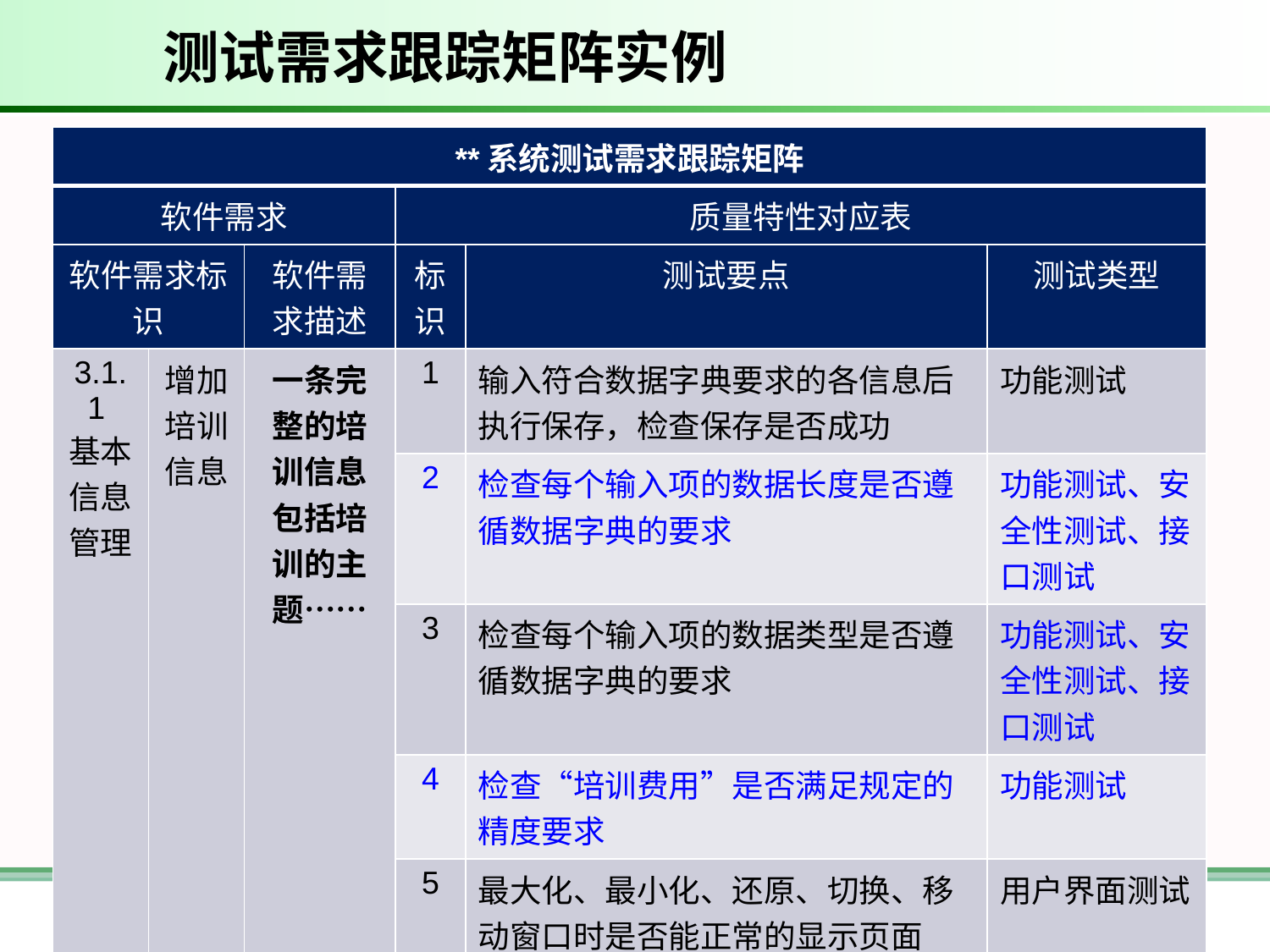

# 测试需求跟踪矩阵实例
| \*\*系统测试需求跟踪矩阵 |  |  |  |  |  |
| --- | --- | --- | --- | --- | --- |
| 软件需求 |  |  | 质量特性对应表 |  |  |
| 软件需求标识 |  | 软件需求描述 | 标识 | 测试要点 | 测试类型 |
| 3.1.1 基本信息管理 | 增加培训信息 | 一条完整的培训信息包括培训的主题…… | 1 | 输入符合数据字典要求的各信息后执行保存，检查保存是否成功 | 功能测试 |
|  |  |  | 2 | 检查每个输入项的数据长度是否遵循数据字典的要求 | 功能测试、安全性测试、接口测试 |
|  |  |  | 3 | 检查每个输入项的数据类型是否遵循数据字典的要求 | 功能测试、安全性测试、接口测试 |
|  |  |  | 4 | 检查“培训费用”是否满足规定的精度要求 | 功能测试 |
|  |  |  | 5 | 最大化、最小化、还原、切换、移动窗口时是否能正常的显示页面 | 用户界面测试 |
30